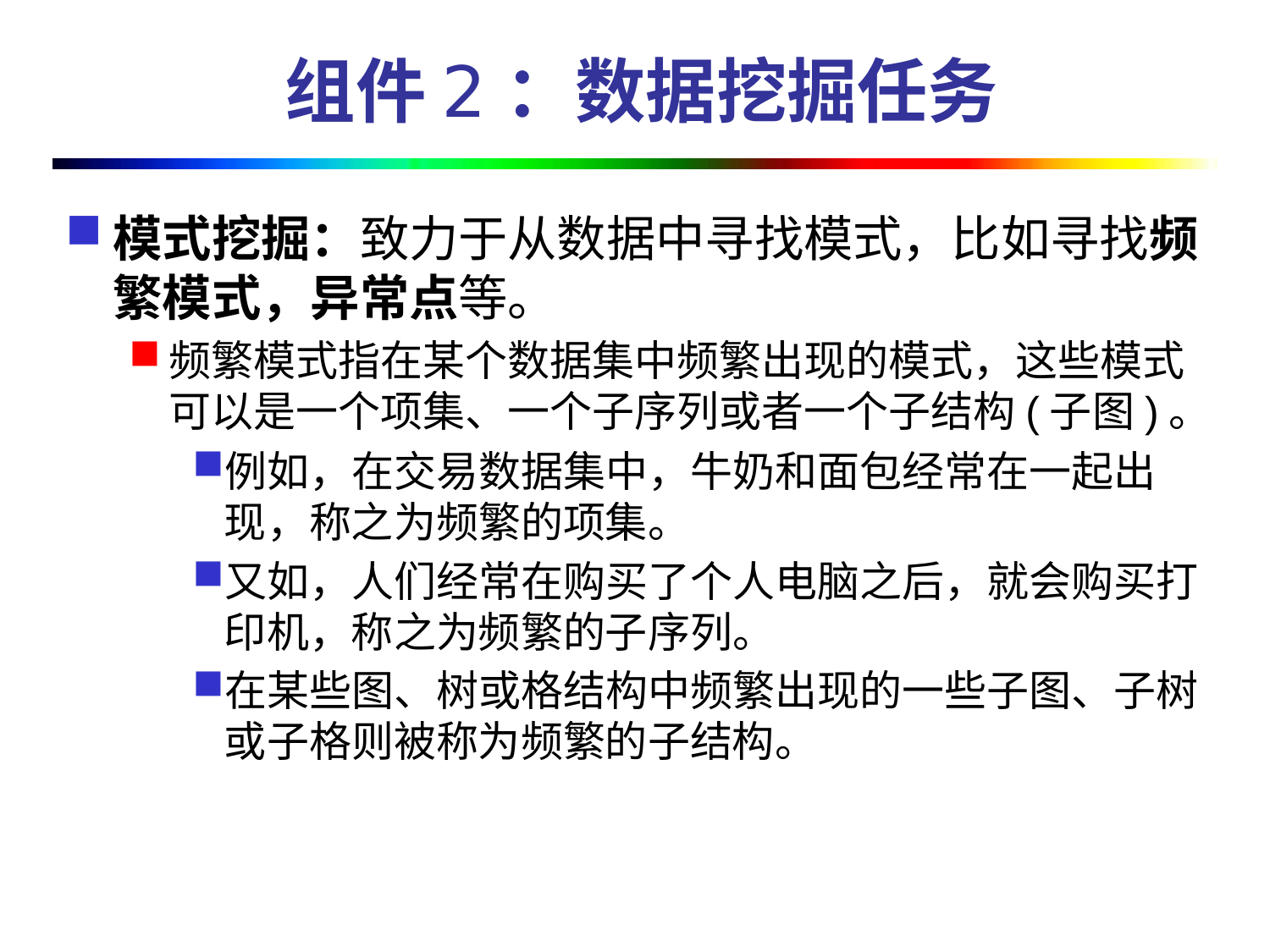

# 组件2：数据挖掘任务
模式挖掘：致力于从数据中寻找模式，比如寻找频繁模式，异常点等。
频繁模式指在某个数据集中频繁出现的模式，这些模式可以是一个项集、一个子序列或者一个子结构(子图)。
例如，在交易数据集中，牛奶和面包经常在一起出现，称之为频繁的项集。
又如，人们经常在购买了个人电脑之后，就会购买打印机，称之为频繁的子序列。
在某些图、树或格结构中频繁出现的一些子图、子树或子格则被称为频繁的子结构。